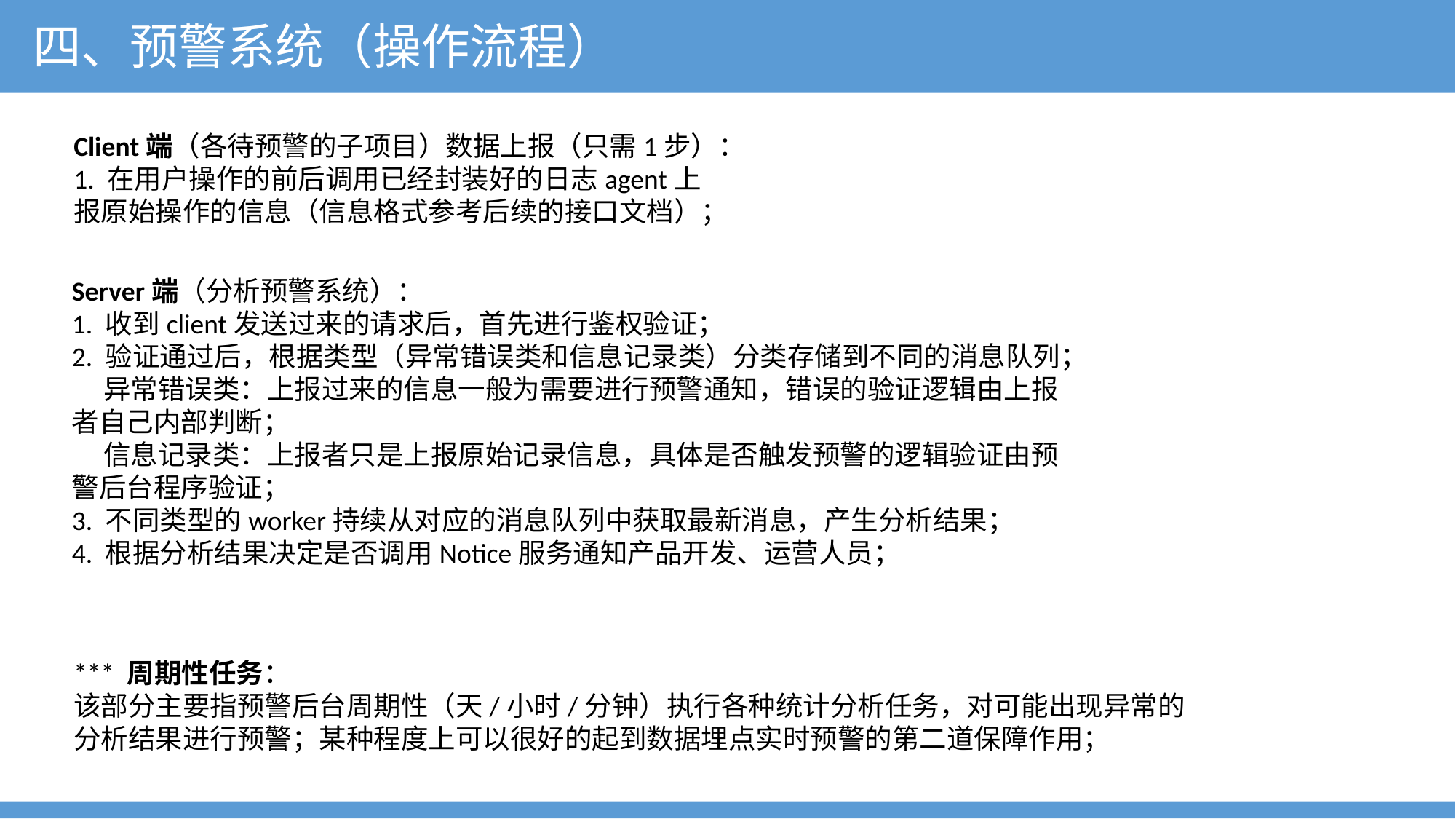

四、预警系统（操作流程）
Client端（各待预警的子项目）数据上报（只需1步）：
1. 在用户操作的前后调用已经封装好的日志agent上报原始操作的信息（信息格式参考后续的接口文档）；
Server端（分析预警系统）：
1. 收到client发送过来的请求后，首先进行鉴权验证；
2. 验证通过后，根据类型（异常错误类和信息记录类）分类存储到不同的消息队列；
    异常错误类：上报过来的信息一般为需要进行预警通知，错误的验证逻辑由上报者自己内部判断；
    信息记录类：上报者只是上报原始记录信息，具体是否触发预警的逻辑验证由预警后台程序验证；
3. 不同类型的worker持续从对应的消息队列中获取最新消息，产生分析结果；
4. 根据分析结果决定是否调用Notice服务通知产品开发、运营人员；
*** 周期性任务：
该部分主要指预警后台周期性（天/小时/分钟）执行各种统计分析任务，对可能出现异常的分析结果进行预警；某种程度上可以很好的起到数据埋点实时预警的第二道保障作用；